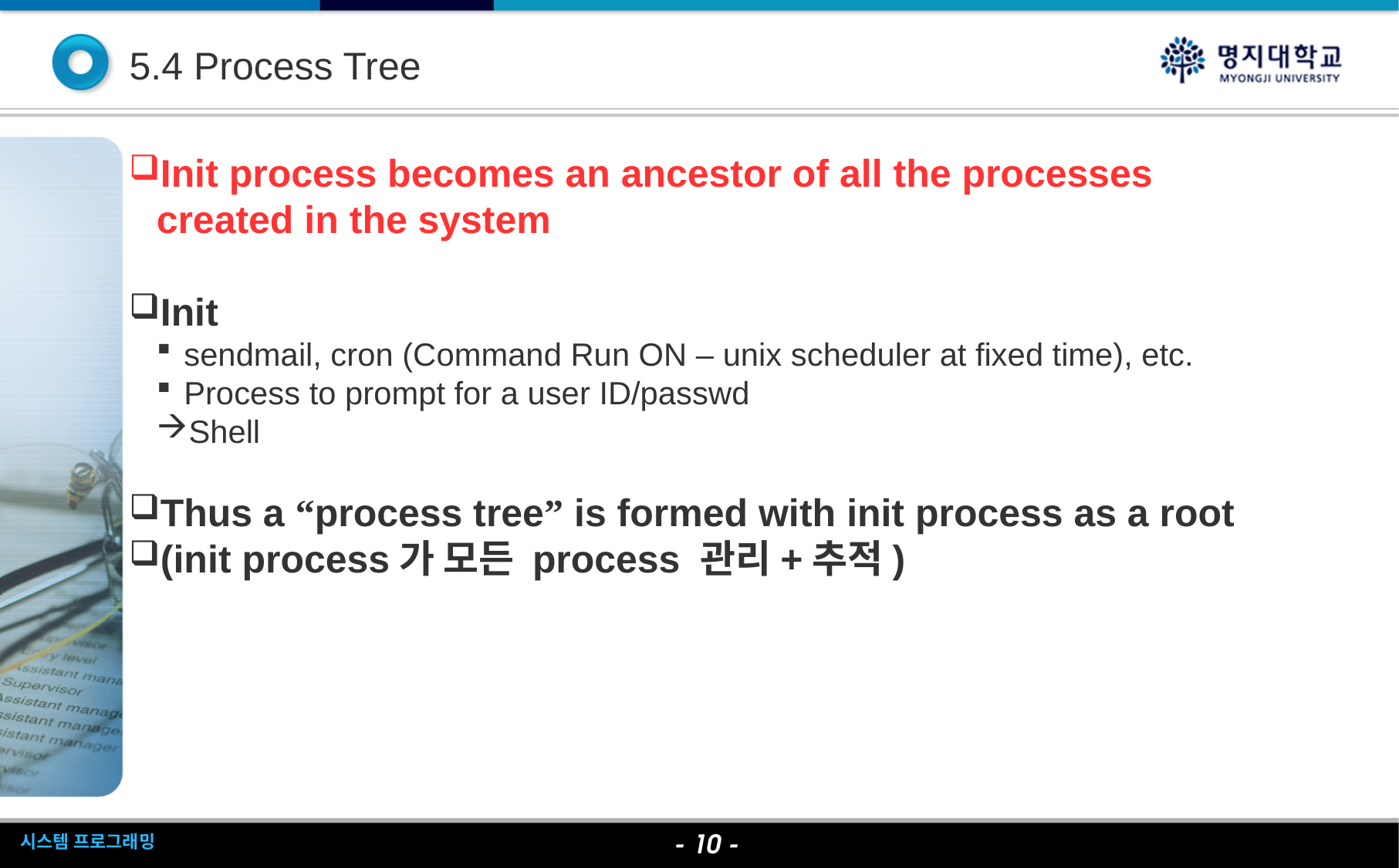

5.4 Process Tree
Init process becomes an ancestor of all the processes created in the system

Init
sendmail, cron (Command Run ON – unix scheduler at fixed time), etc.
Process to prompt for a user ID/passwd
Shell

Thus a “process tree” is formed with init process as a root
(init process가 모든 process 관리+추적)
- 10 -